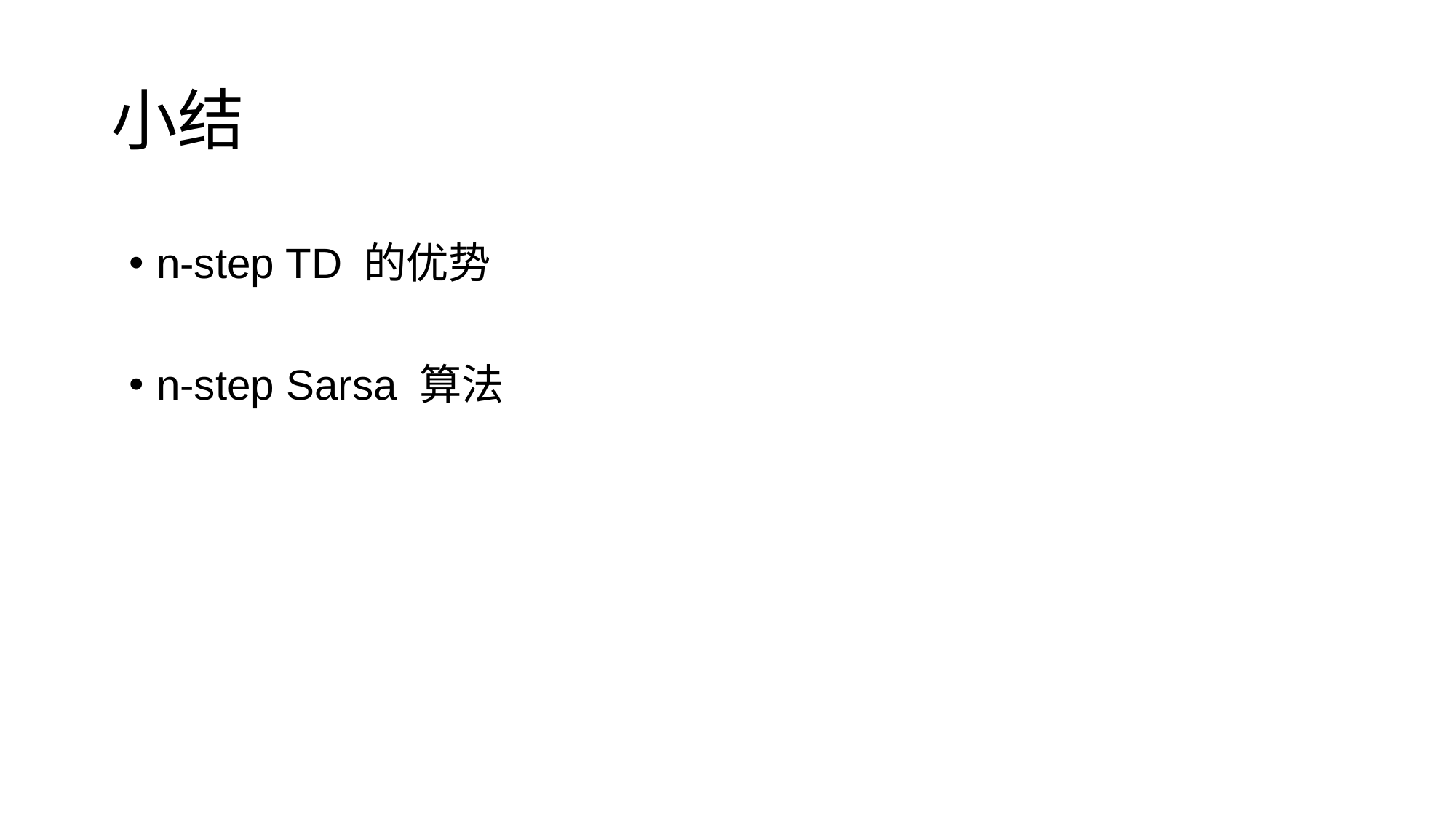

# 小结

n-step TD 的优势

n-step Sarsa 算法